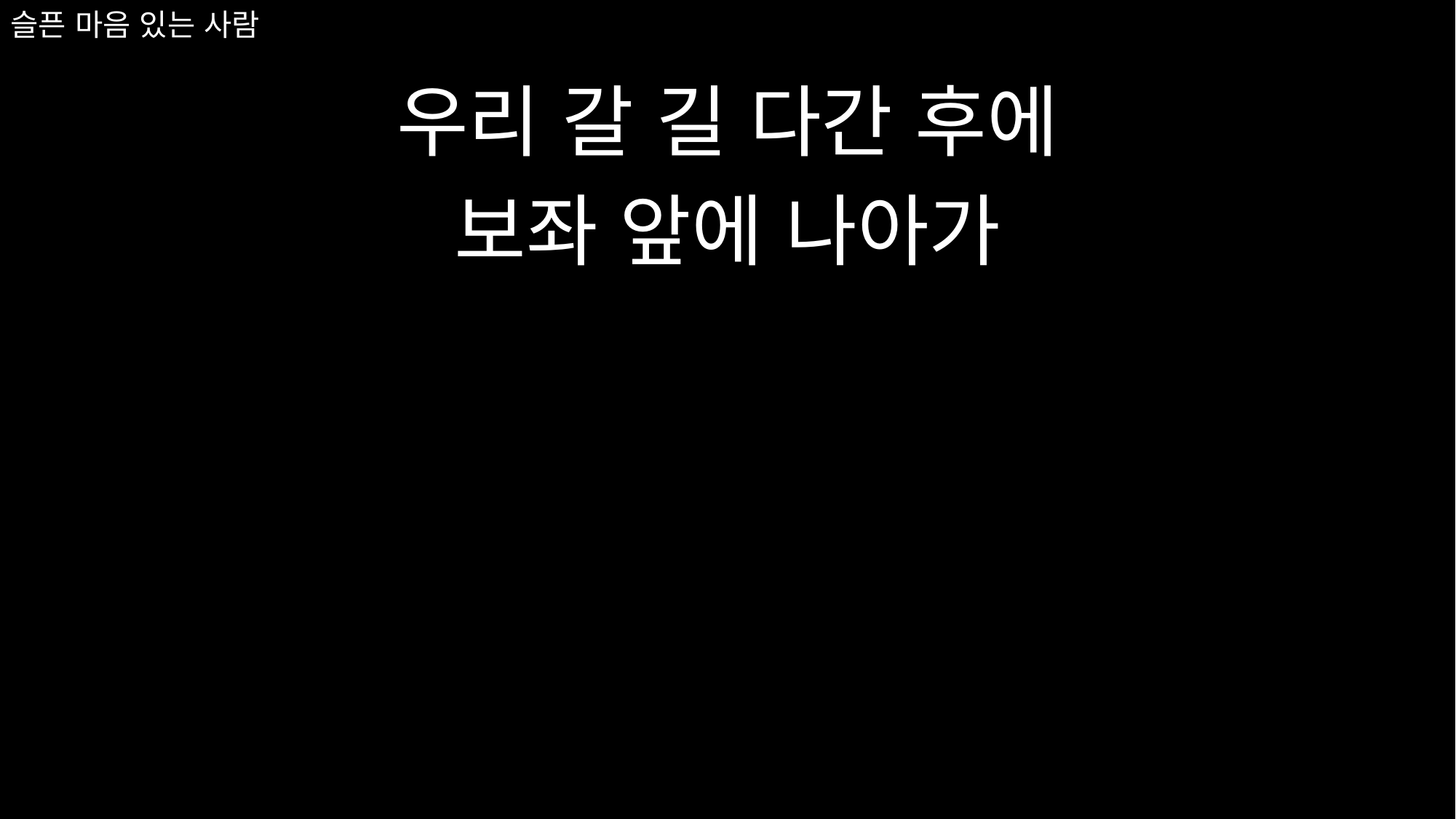

우리 갈 길 다간 후에
보좌 앞에 나아가

# 슬픈 마음 있는 사람